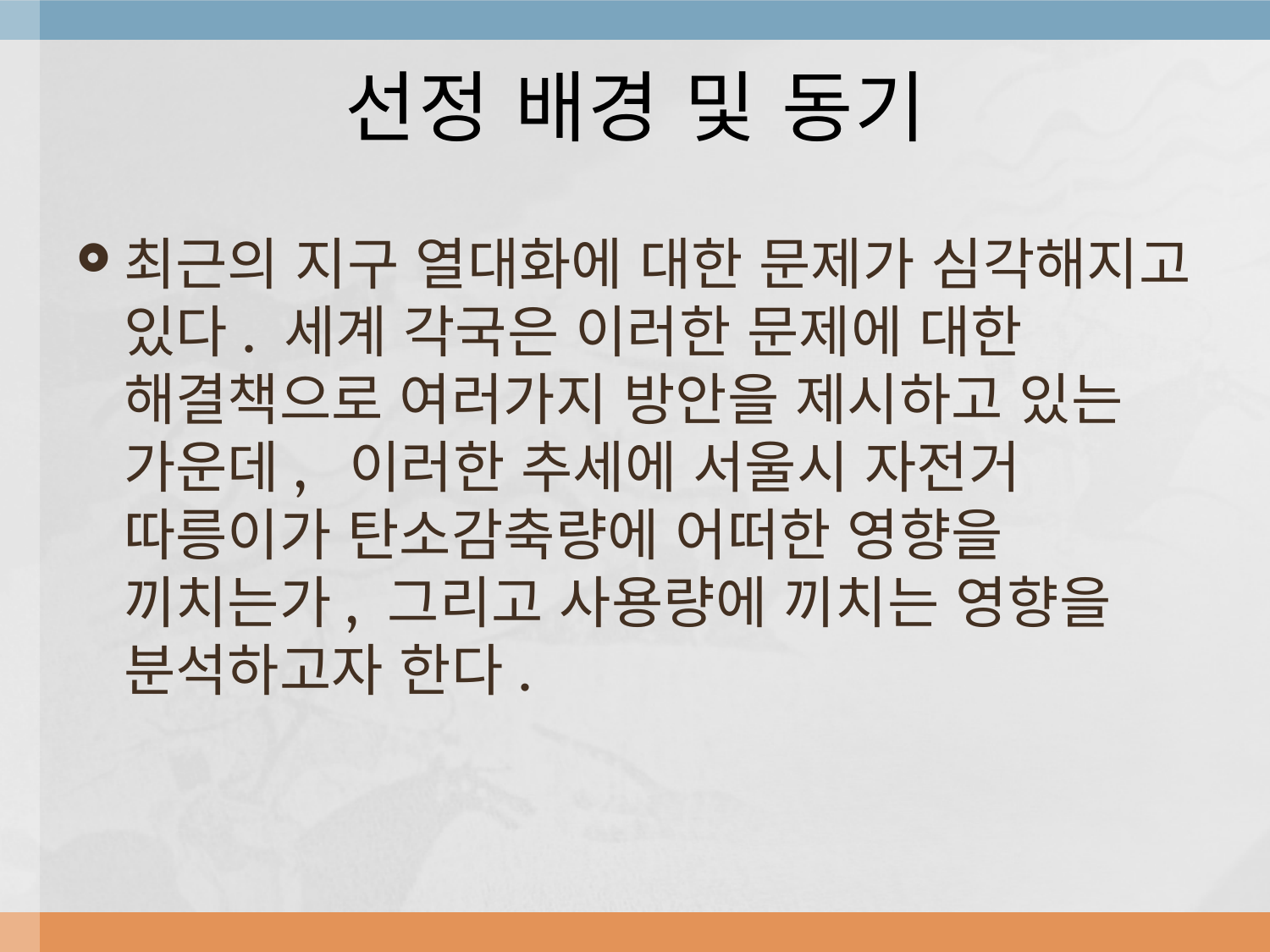

# 선정 배경 및 동기
최근의 지구 열대화에 대한 문제가 심각해지고 있다. 세계 각국은 이러한 문제에 대한 해결책으로 여러가지 방안을 제시하고 있는 가운데,  이러한 추세에 서울시 자전거 따릉이가 탄소감축량에 어떠한 영향을 끼치는가, 그리고 사용량에 끼치는 영향을 분석하고자 한다.